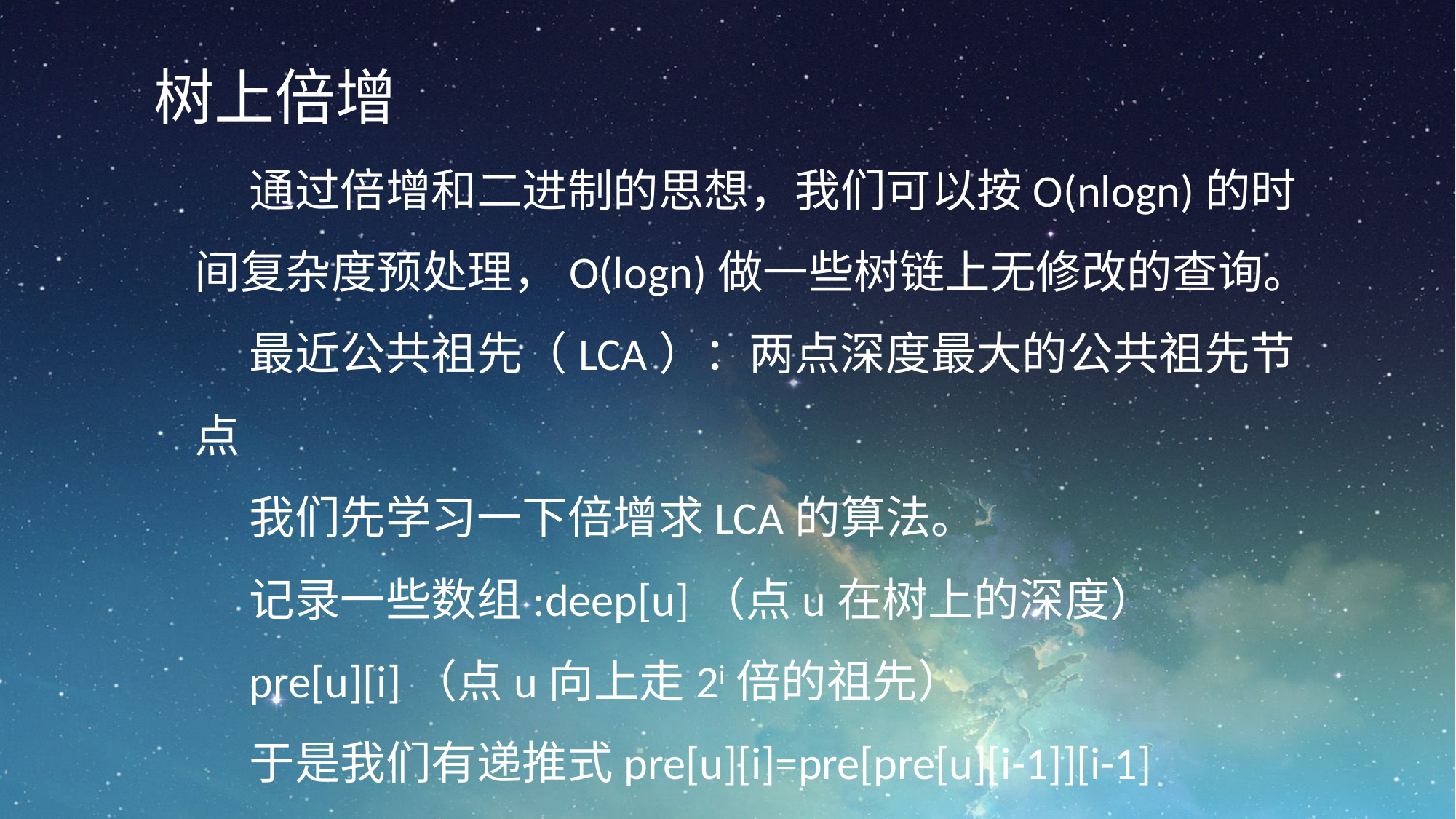

树上倍增
通过倍增和二进制的思想，我们可以按O(nlogn)的时间复杂度预处理，O(logn)做一些树链上无修改的查询。
最近公共祖先（LCA）：两点深度最大的公共祖先节点
我们先学习一下倍增求LCA的算法。
记录一些数组:deep[u]（点u在树上的深度）
pre[u][i]（点u向上走2i倍的祖先）
于是我们有递推式pre[u][i]=pre[pre[u][i-1]][i-1]
dfs的时候便可将pre与deep数组求出。